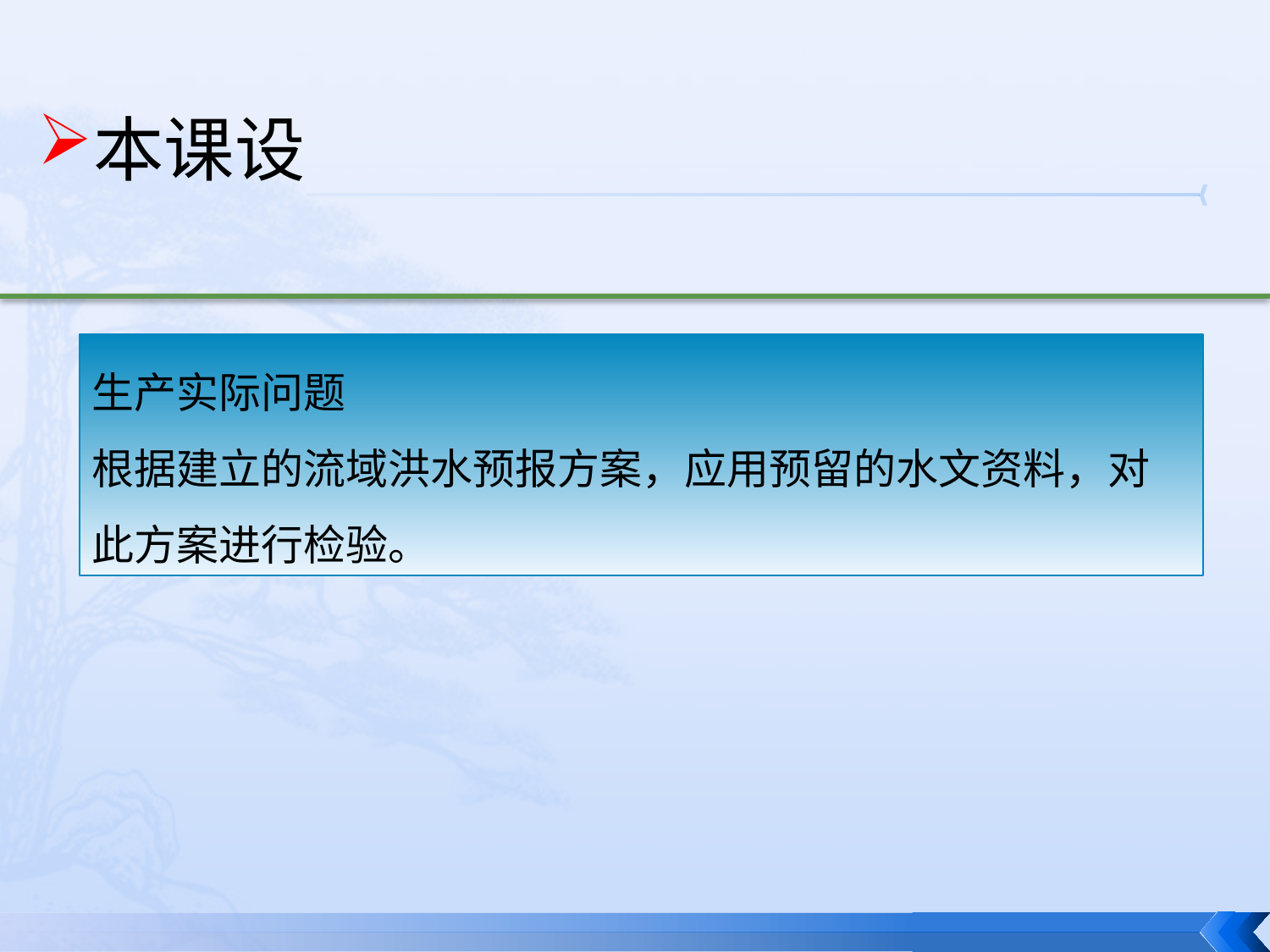

本课设
生产实际问题
根据建立的流域洪水预报方案，应用预留的水文资料，对此方案进行检验。